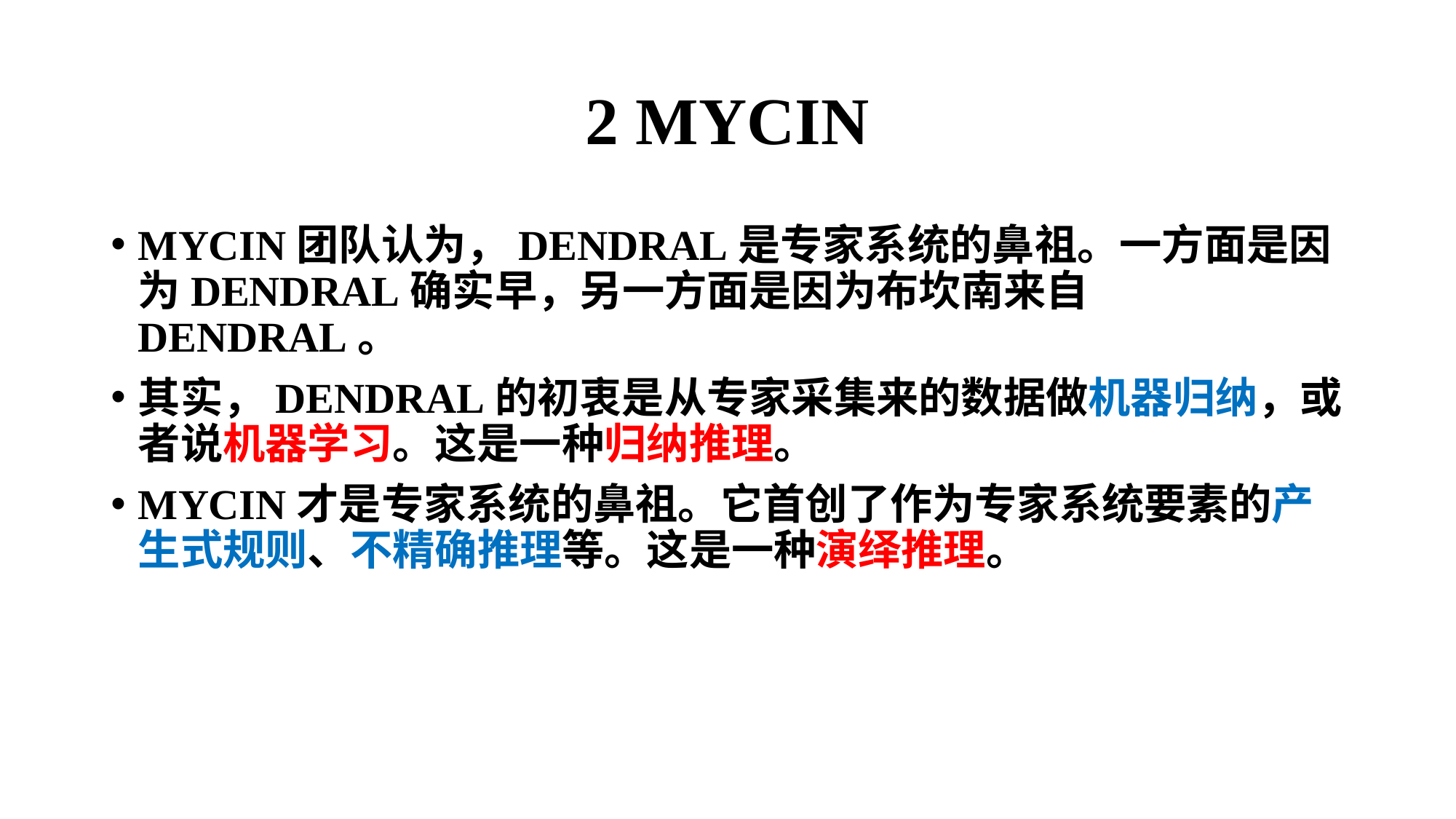

# 2 MYCIN
MYCIN团队认为，DENDRAL是专家系统的鼻祖。一方面是因为DENDRAL确实早，另一方面是因为布坎南来自DENDRAL。
其实，DENDRAL的初衷是从专家采集来的数据做机器归纳，或者说机器学习。这是一种归纳推理。
MYCIN才是专家系统的鼻祖。它首创了作为专家系统要素的产生式规则、不精确推理等。这是一种演绎推理。